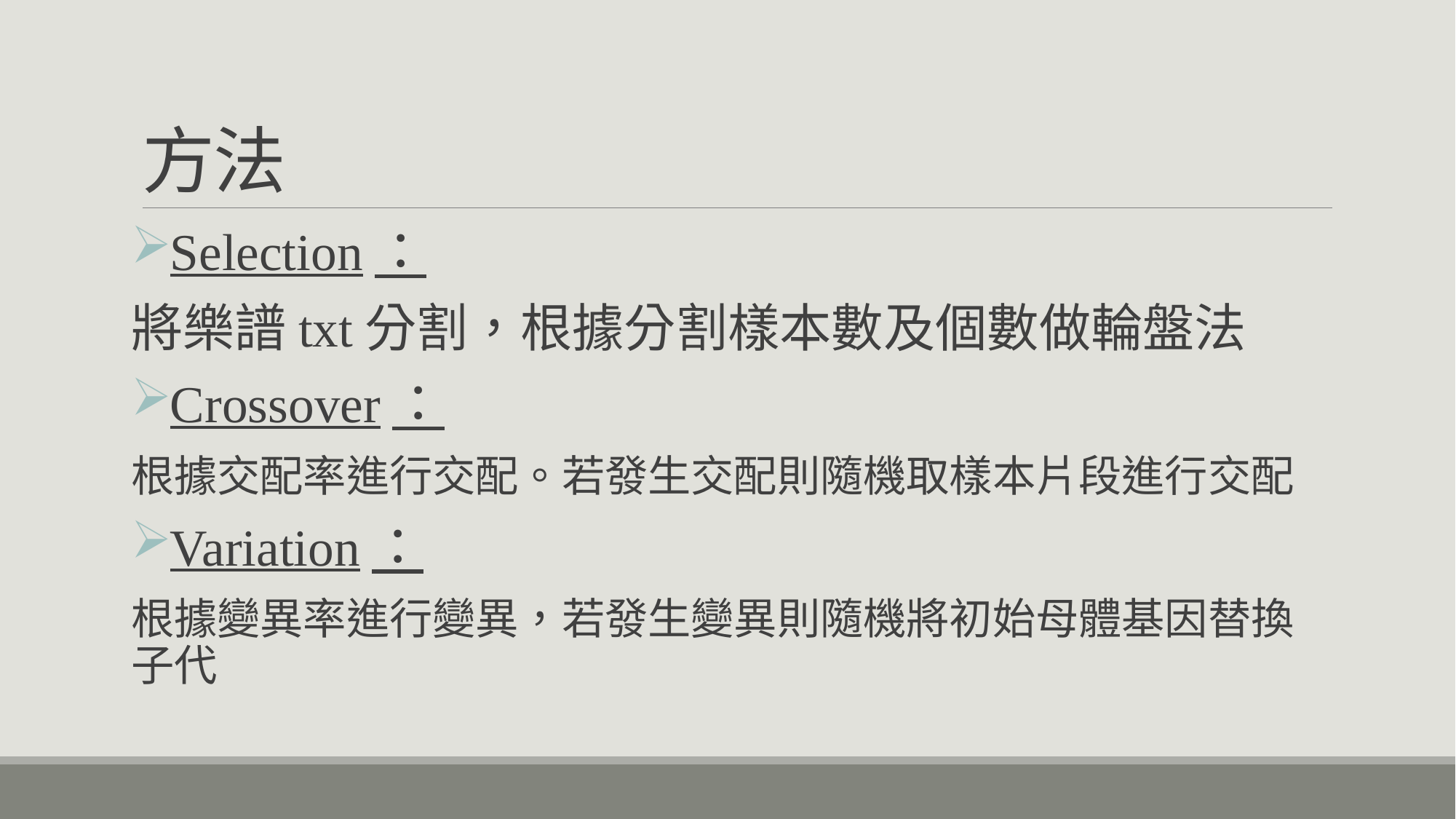

# 方法
Selection：
將樂譜txt分割，根據分割樣本數及個數做輪盤法
Crossover：
根據交配率進行交配。若發生交配則隨機取樣本片段進行交配
Variation：
根據變異率進行變異，若發生變異則隨機將初始母體基因替換子代